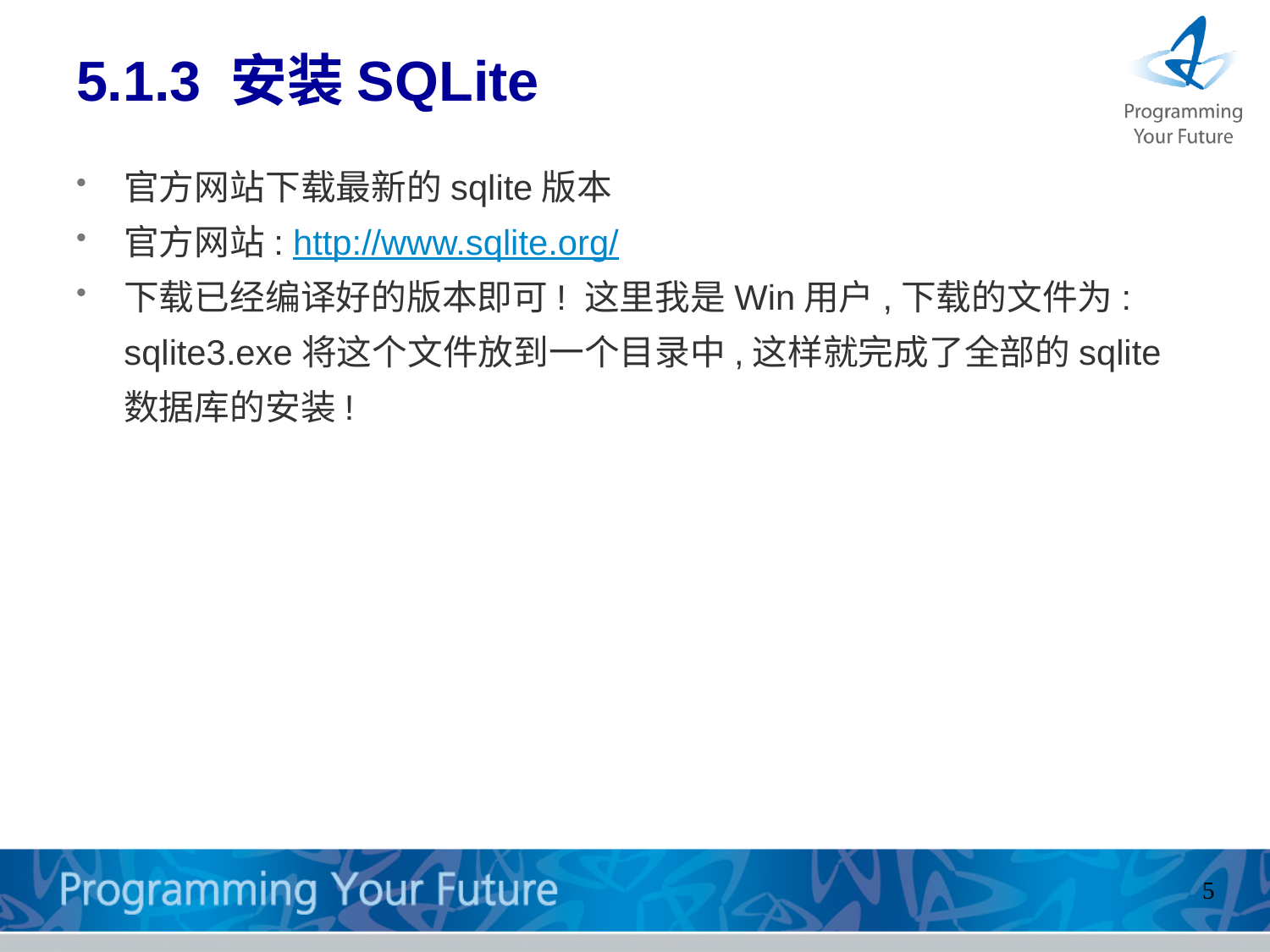

# 5.1.3 安装SQLite
官方网站下载最新的sqlite版本
官方网站: http://www.sqlite.org/
下载已经编译好的版本即可! 这里我是Win用户,下载的文件为: sqlite3.exe将这个文件放到一个目录中,这样就完成了全部的sqlite数据库的安装!